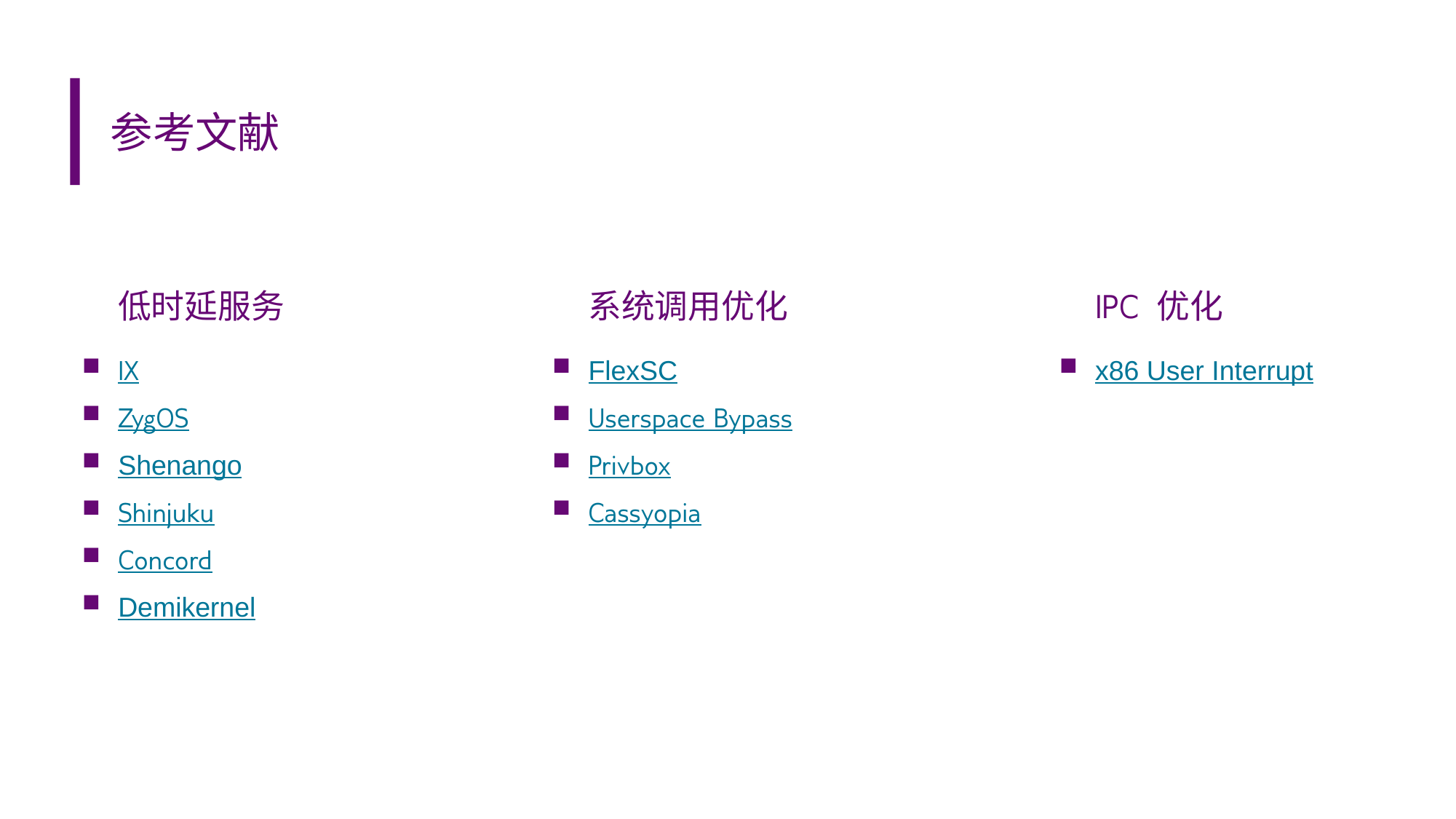

参考文献
IPC 优化
# 低时延服务
系统调用优化
IX
ZygOS
Shenango
Shinjuku
Concord
Demikernel

x86 User Interrupt

FlexSC
Userspace Bypass
Privbox
Cassyopia